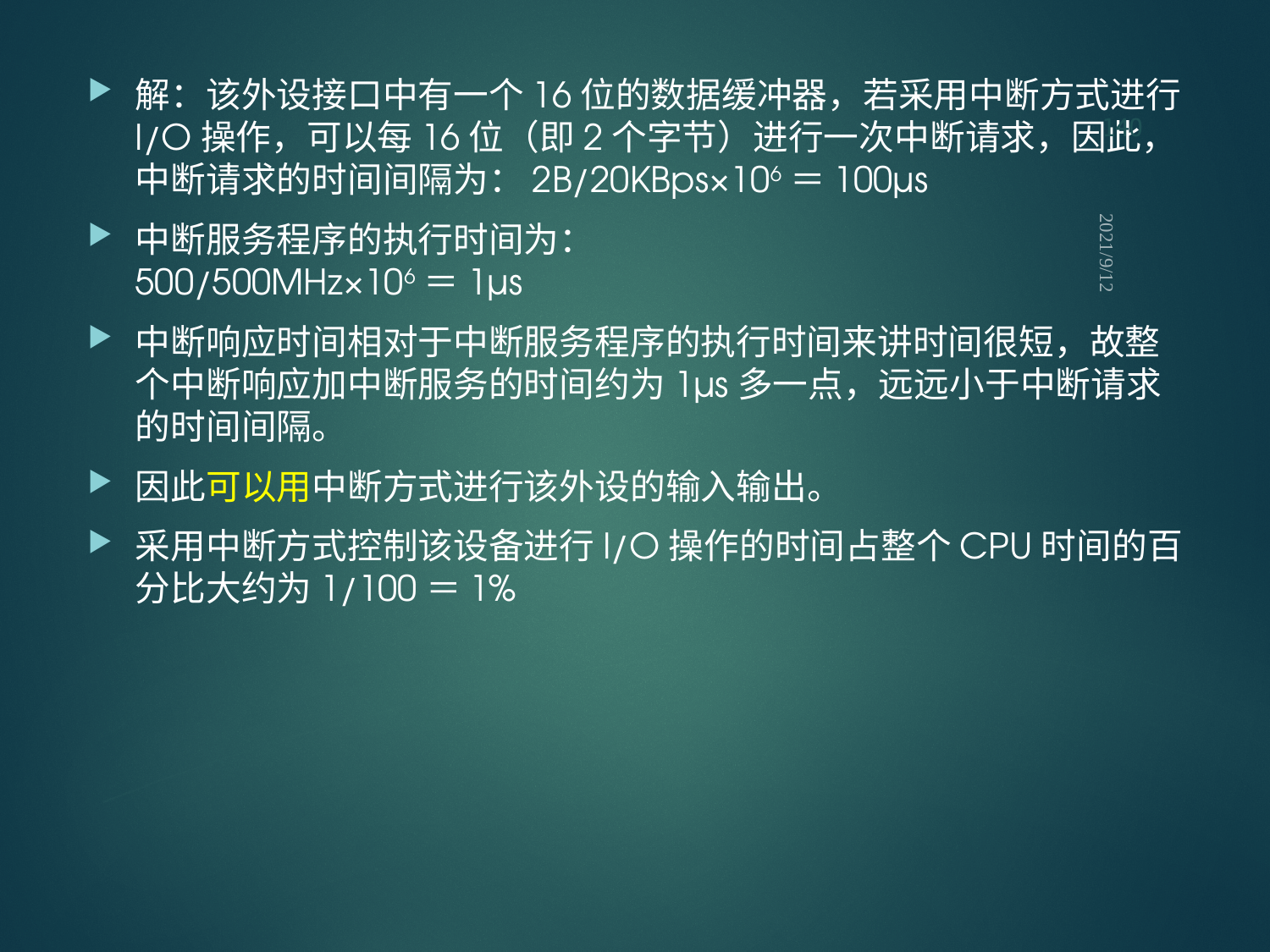

140
解：该外设接口中有一个16位的数据缓冲器，若采用中断方式进行I/O操作，可以每16位（即2个字节）进行一次中断请求，因此，中断请求的时间间隔为：2B/20KBps×106＝100µs
中断服务程序的执行时间为：
500/500MHz×106＝1µs
中断响应时间相对于中断服务程序的执行时间来讲时间很短，故整个中断响应加中断服务的时间约为1µs多一点，远远小于中断请求的时间间隔。
因此可以用中断方式进行该外设的输入输出。
采用中断方式控制该设备进行I/O操作的时间占整个CPU时间的百分比大约为1/100＝1%
2021/9/12